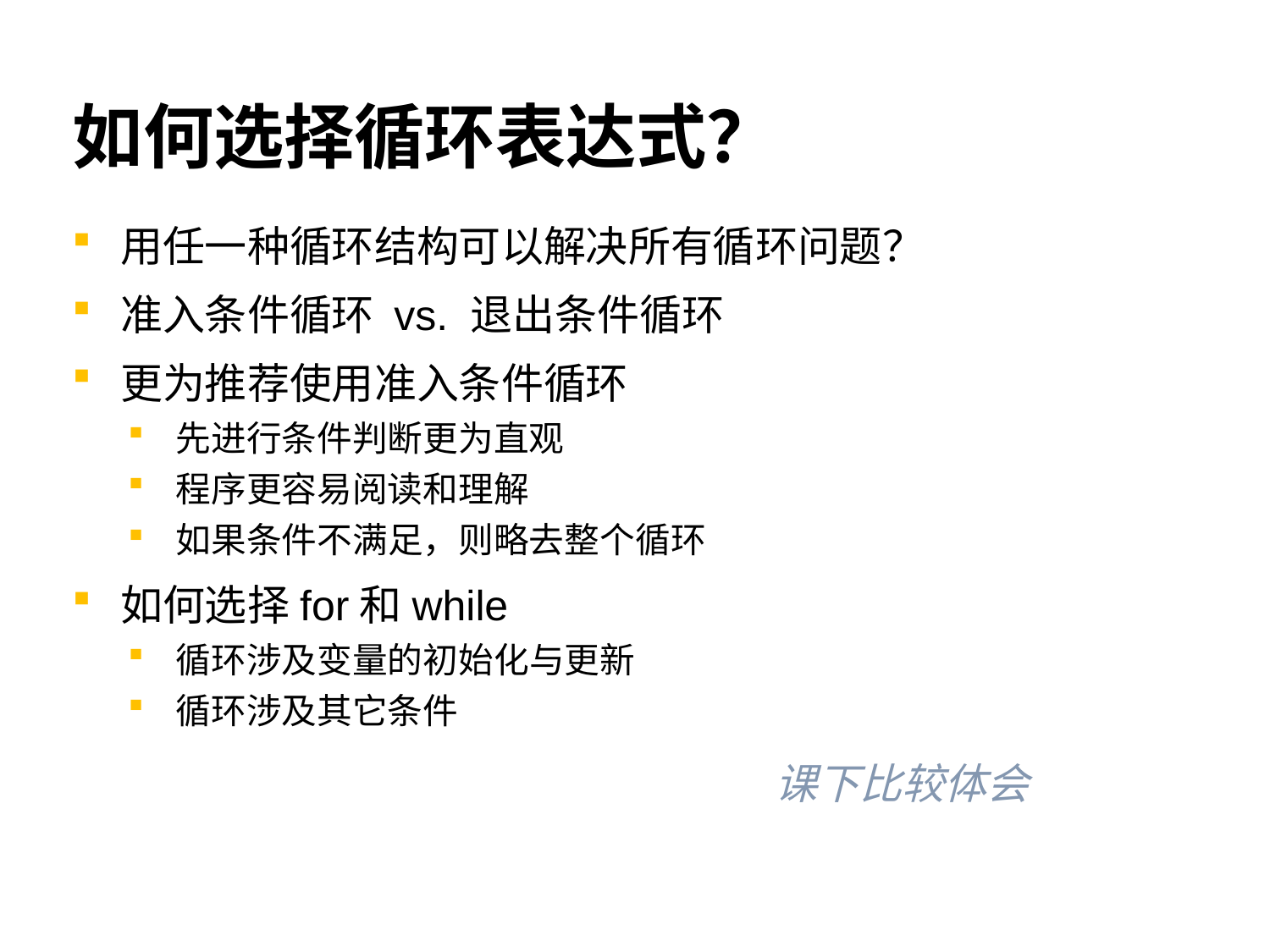

# 如何选择循环表达式？
用任一种循环结构可以解决所有循环问题？
准入条件循环 vs. 退出条件循环
更为推荐使用准入条件循环
先进行条件判断更为直观
程序更容易阅读和理解
如果条件不满足，则略去整个循环
如何选择for和while
循环涉及变量的初始化与更新
循环涉及其它条件
课下比较体会